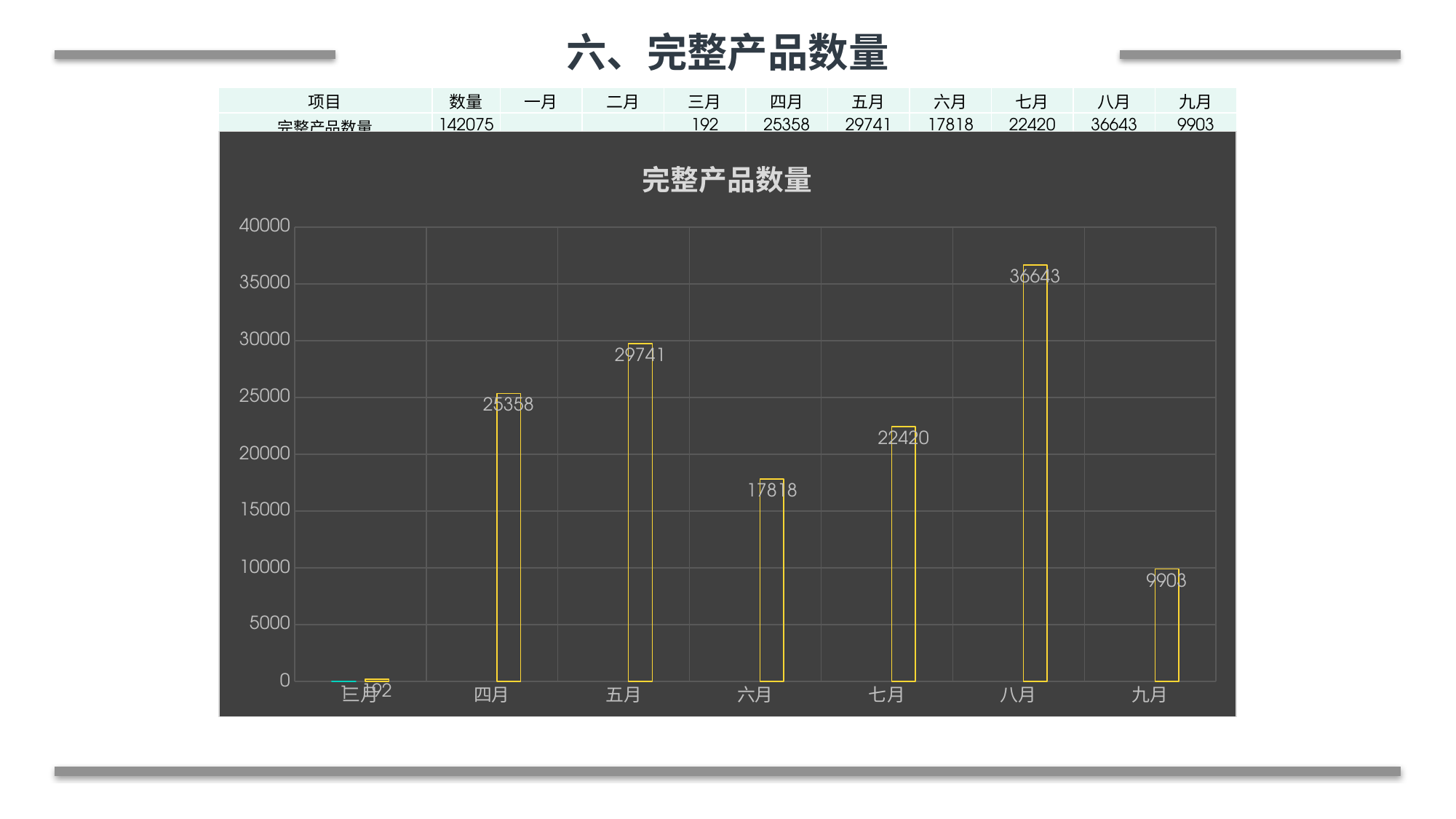

六、完整产品数量
| 项目 | 数量 | 一月 | 二月 | 三月 | 四月 | 五月 | 六月 | 七月 | 八月 | 九月 |
| --- | --- | --- | --- | --- | --- | --- | --- | --- | --- | --- |
| 完整产品数量 | 142075 |  |  | 192 | 25358 | 29741 | 17818 | 22420 | 36643 | 9903 |

[unsupported chart]